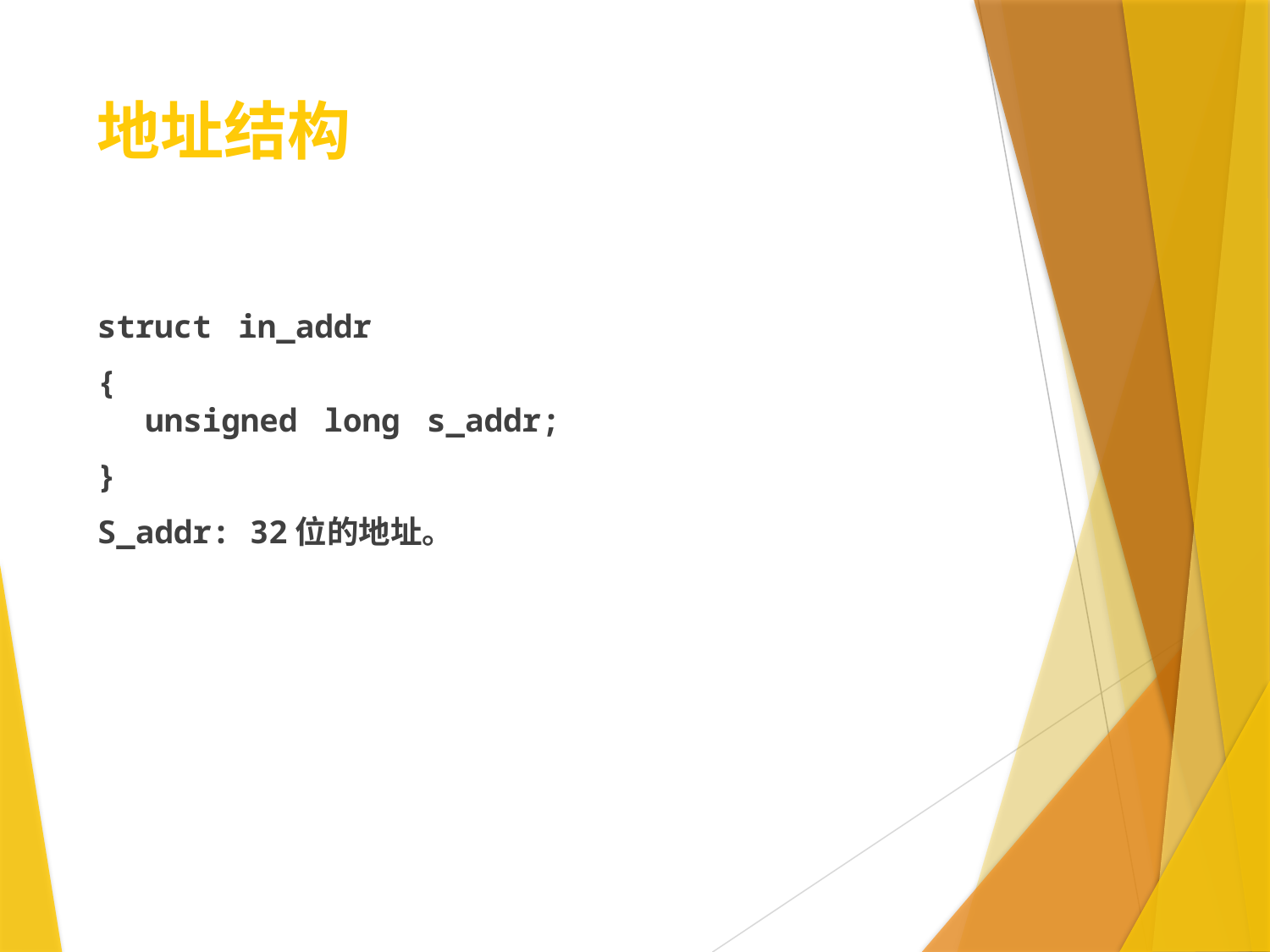

# 地址结构
struct  in_addr
{
unsigned  long  s_addr;
}
S_addr: 32位的地址。